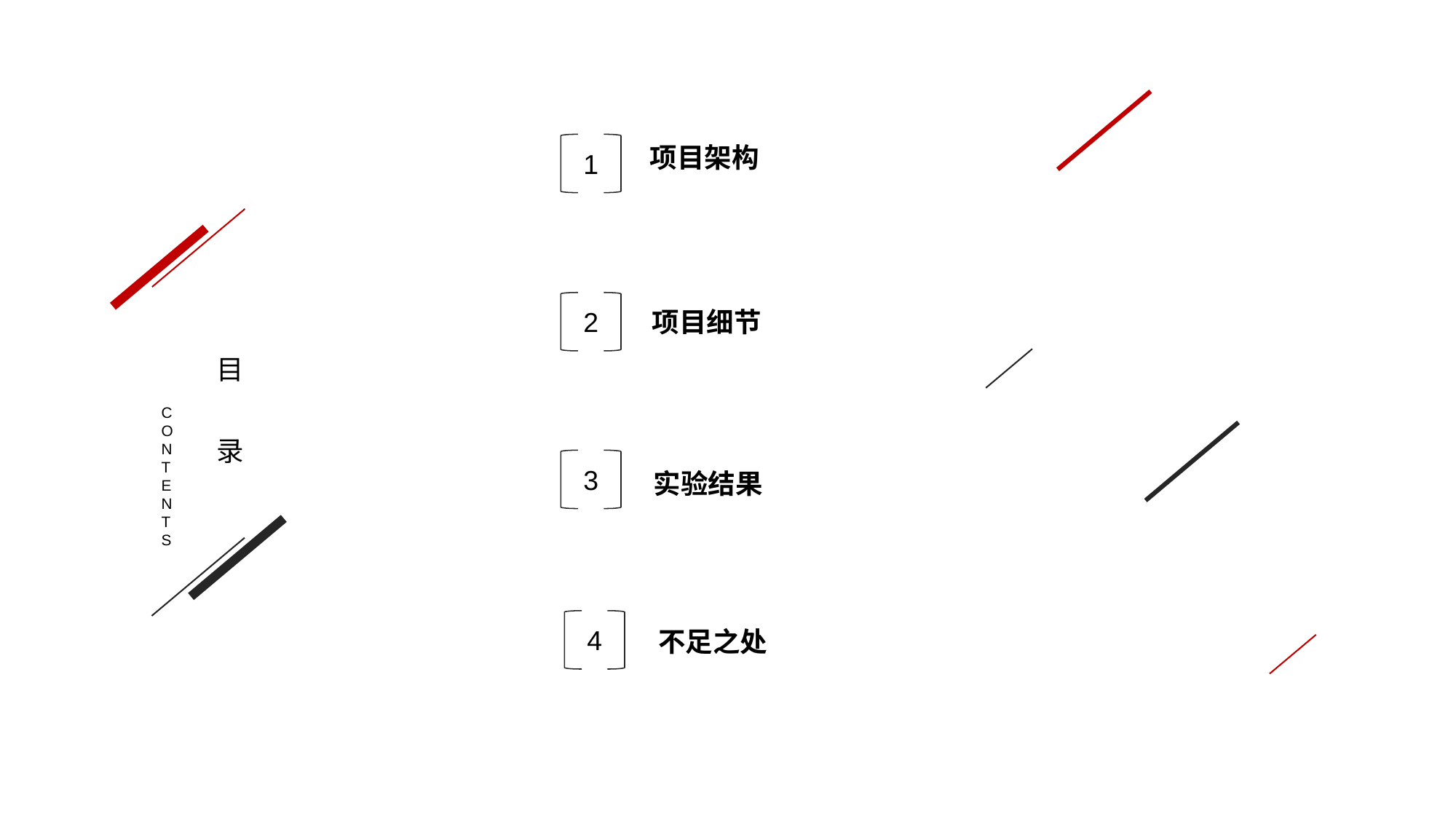

项目架构
1

项目细节
2

目
录
CONTENTS

3
实验结果

4
不足之处